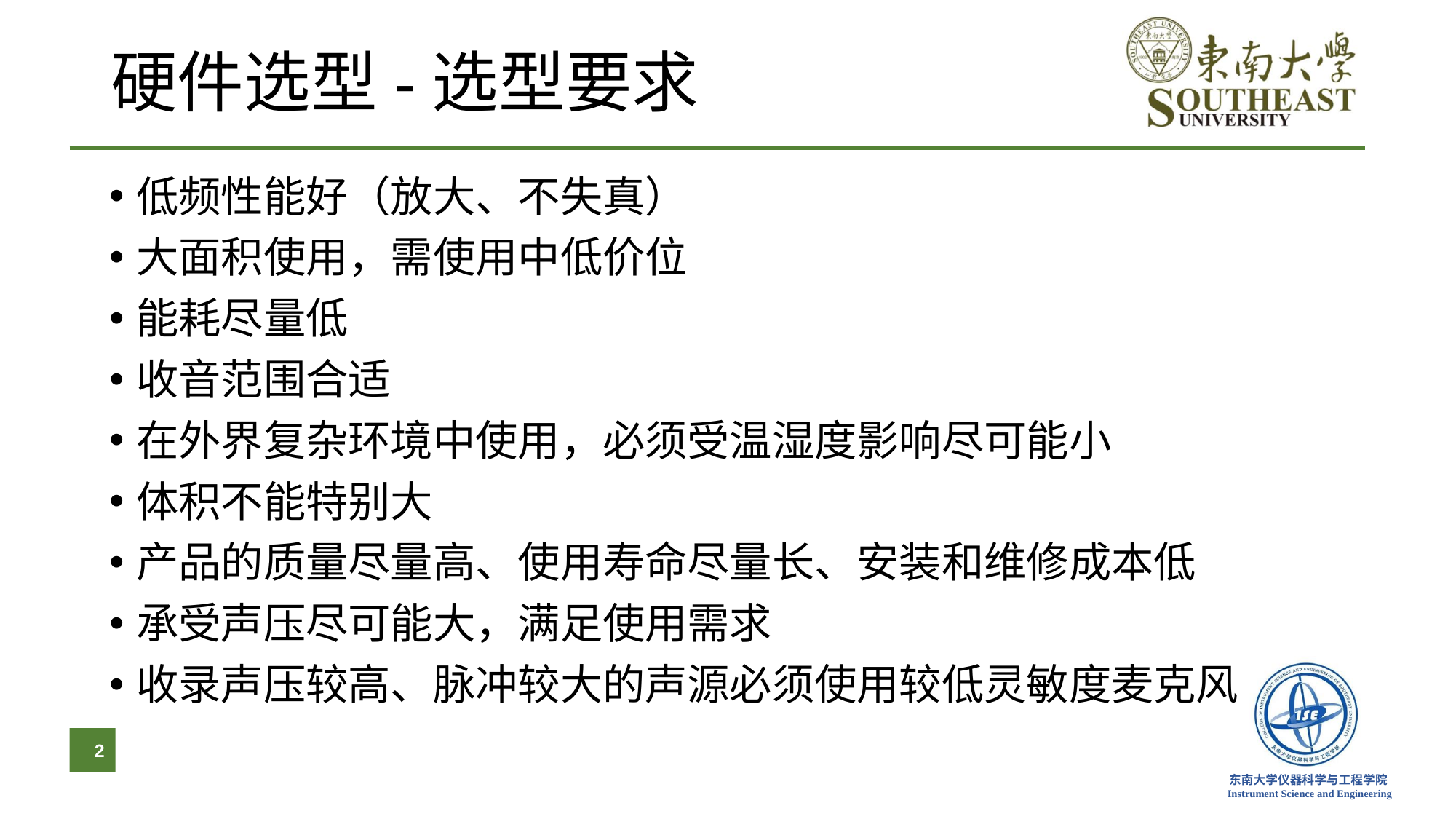

# 硬件选型-选型要求
低频性能好（放大、不失真）
大面积使用，需使用中低价位
能耗尽量低
收音范围合适
在外界复杂环境中使用，必须受温湿度影响尽可能小
体积不能特别大
产品的质量尽量高、使用寿命尽量长、安装和维修成本低
承受声压尽可能大，满足使用需求
收录声压较高、脉冲较大的声源必须使用较低灵敏度麦克风

2